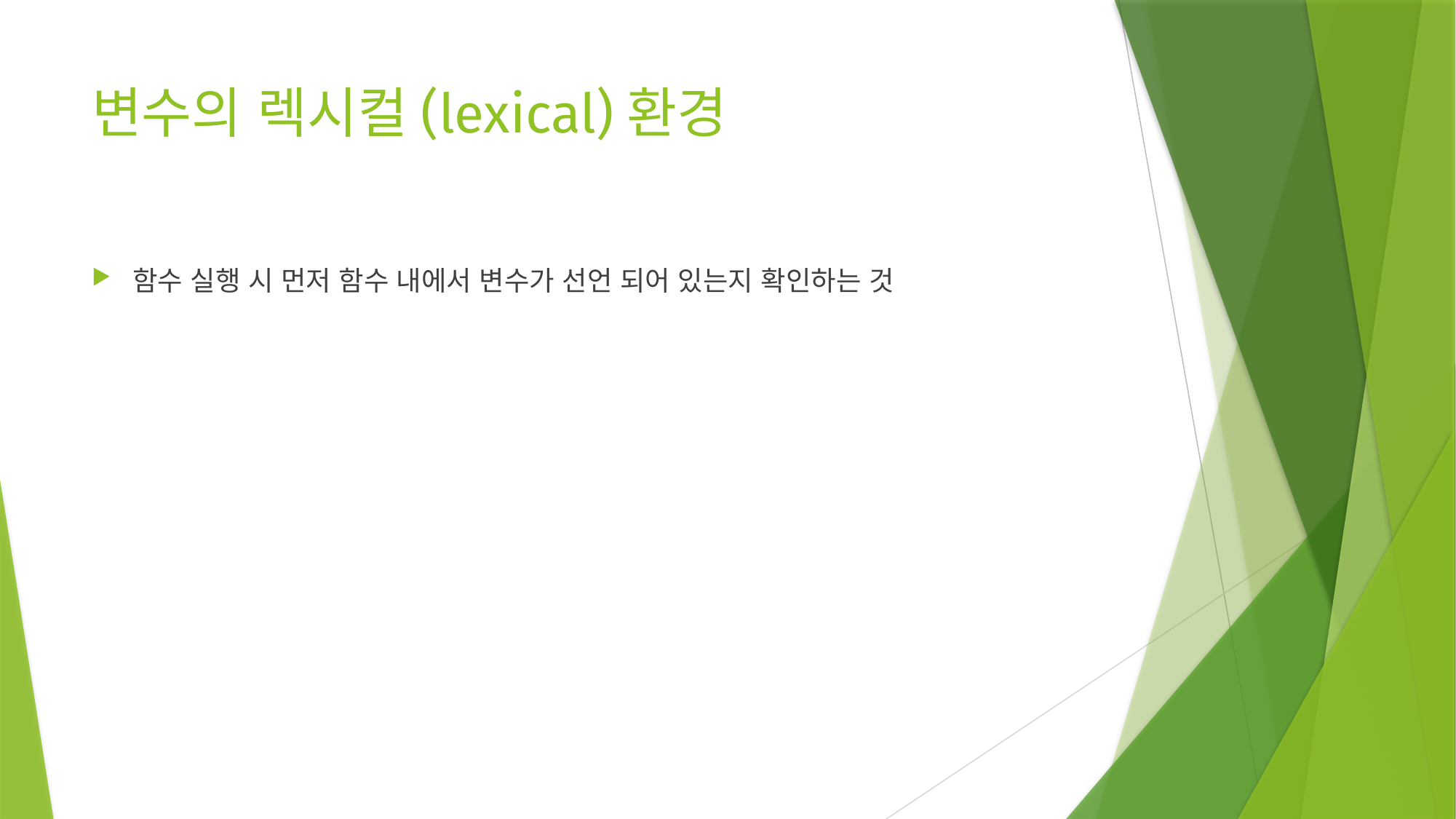

# 변수의 렉시컬(lexical)환경
함수 실행 시 먼저 함수 내에서 변수가 선언 되어 있는지 확인하는 것